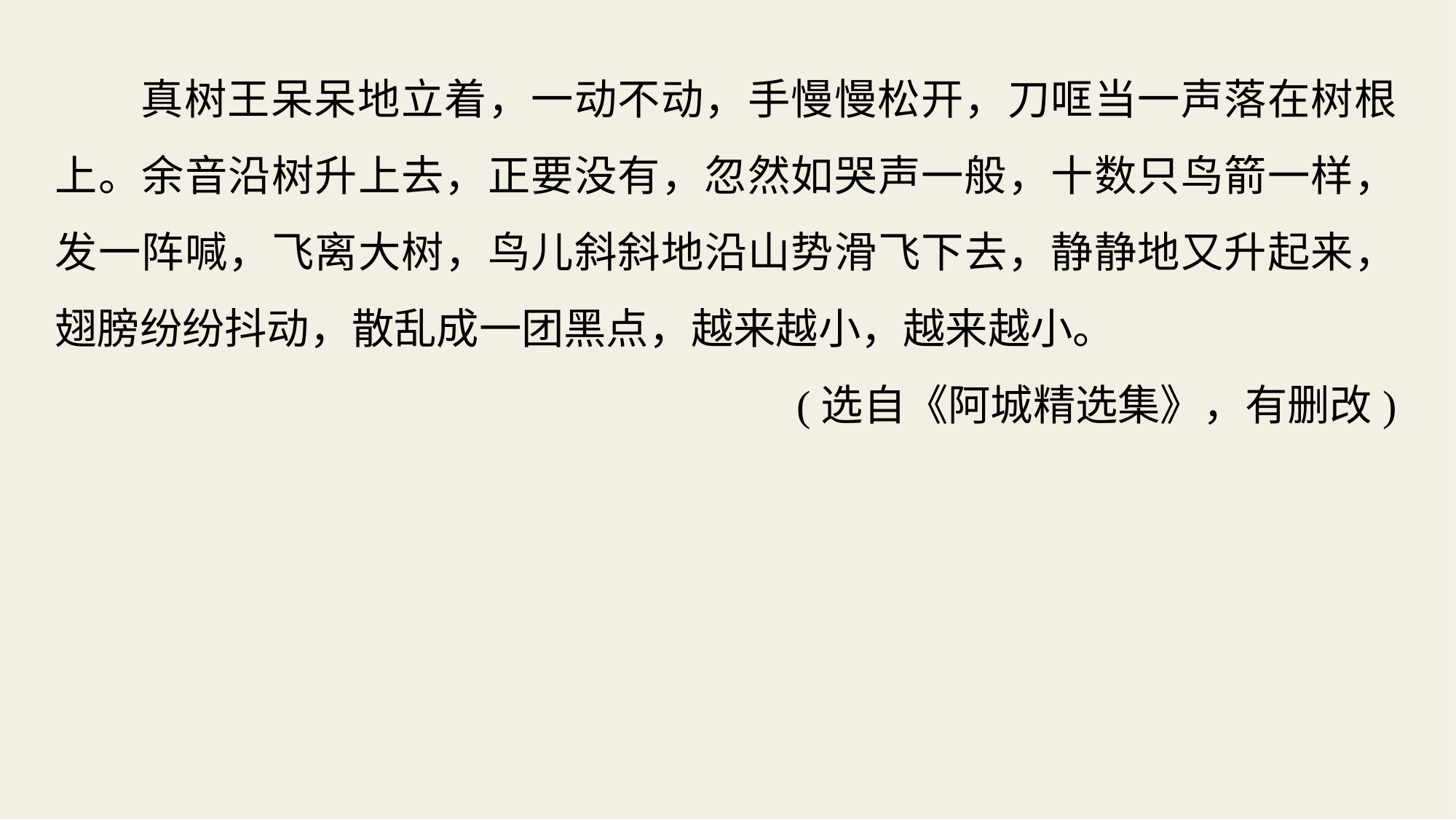

真树王呆呆地立着，一动不动，手慢慢松开，刀哐当一声落在树根上。余音沿树升上去，正要没有，忽然如哭声一般，十数只鸟箭一样，发一阵喊，飞离大树，鸟儿斜斜地沿山势滑飞下去，静静地又升起来，翅膀纷纷抖动，散乱成一团黑点，越来越小，越来越小。
(选自《阿城精选集》，有删改)